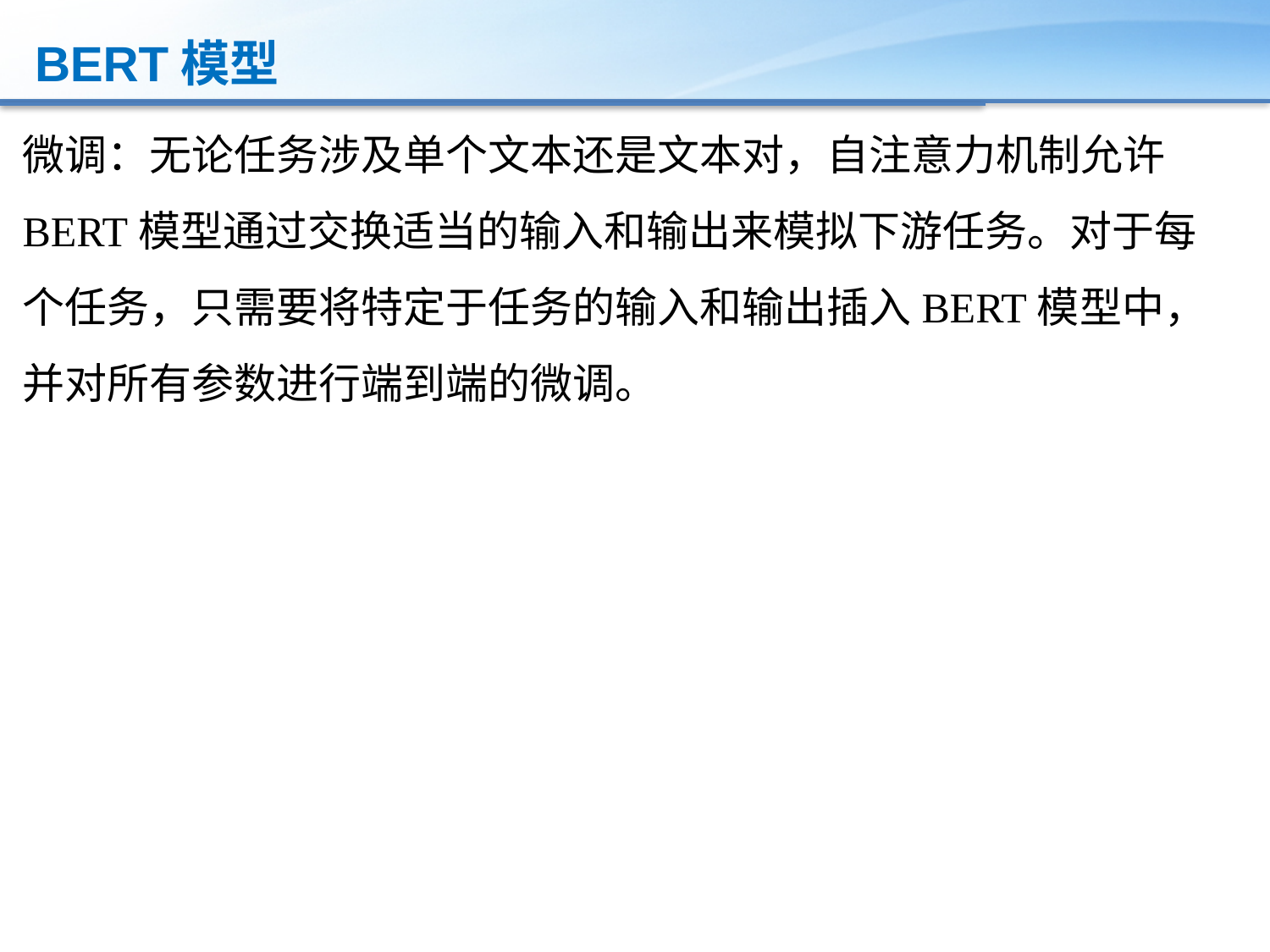

BERT模型
微调：无论任务涉及单个文本还是文本对，自注意力机制允许BERT模型通过交换适当的输入和输出来模拟下游任务。对于每个任务，只需要将特定于任务的输入和输出插入BERT模型中，并对所有参数进行端到端的微调。